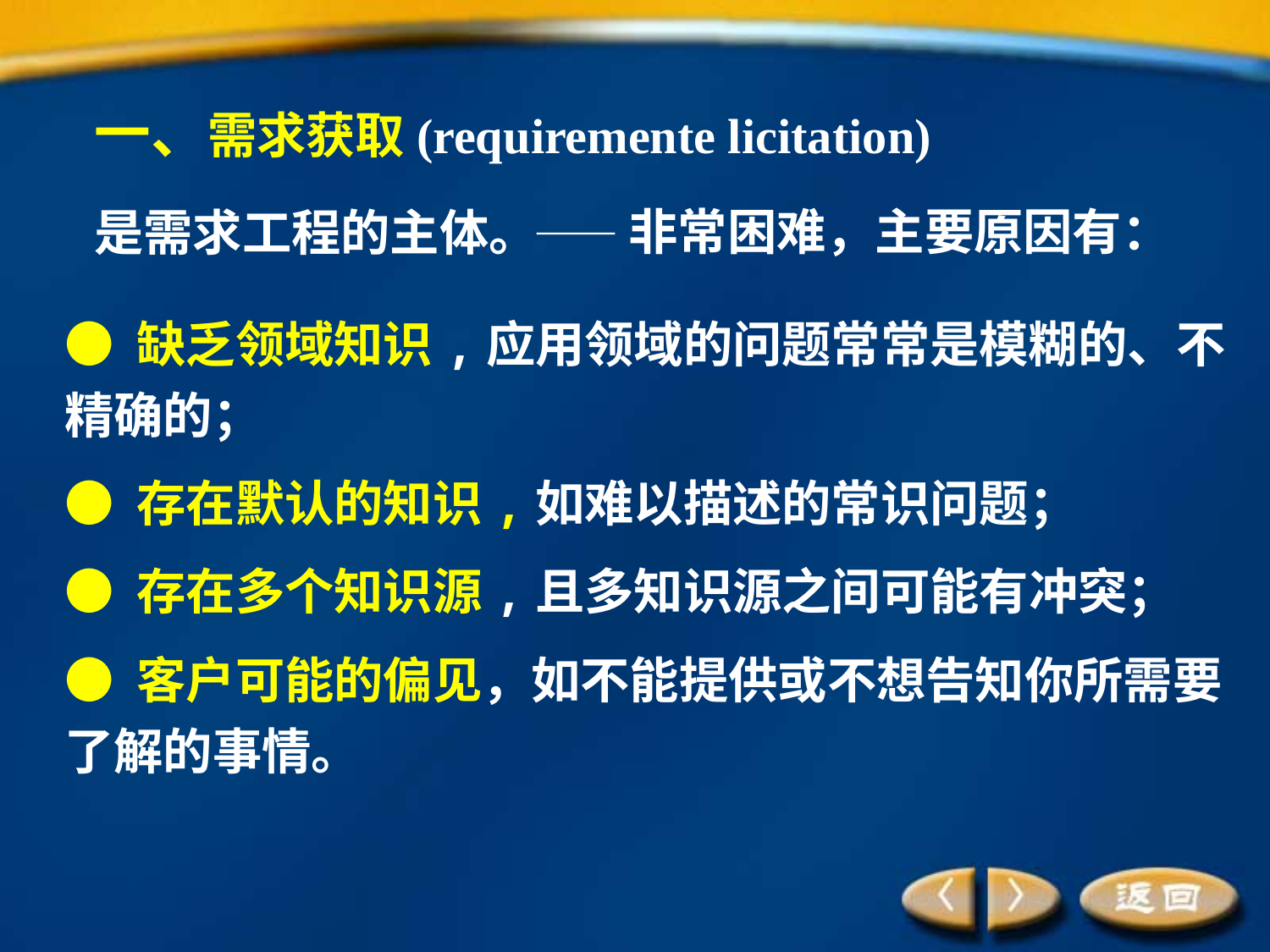

一、需求获取(requiremente licitation)
是需求工程的主体。
——非常困难，主要原因有：
● 缺乏领域知识,应用领域的问题常常是模糊的、不精确的；
● 存在默认的知识,如难以描述的常识问题；
● 存在多个知识源,且多知识源之间可能有冲突；
● 客户可能的偏见，如不能提供或不想告知你所需要了解的事情。